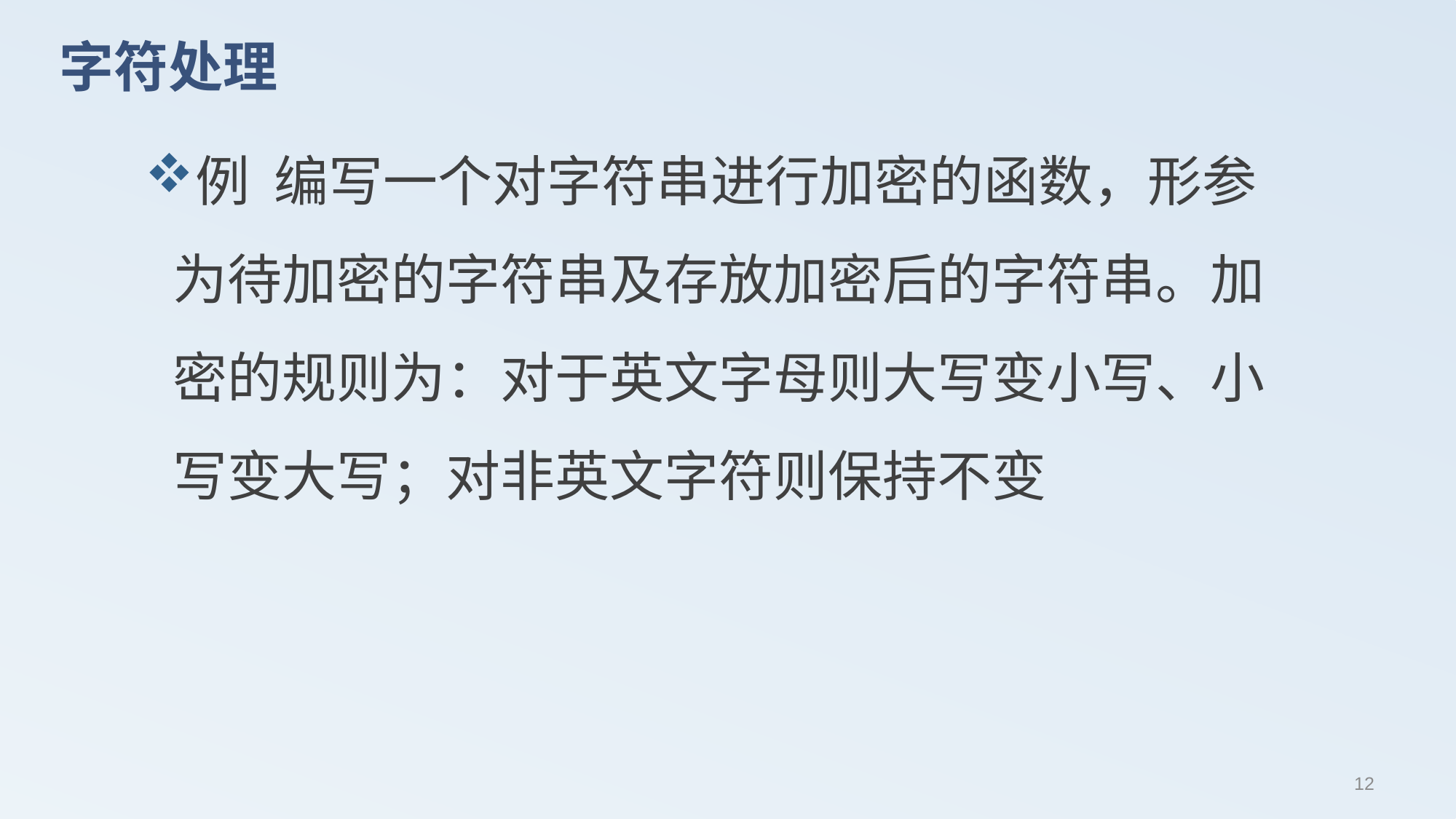

# 字符处理
例  编写一个对字符串进行加密的函数，形参为待加密的字符串及存放加密后的字符串。加密的规则为：对于英文字母则大写变小写、小写变大写；对非英文字符则保持不变